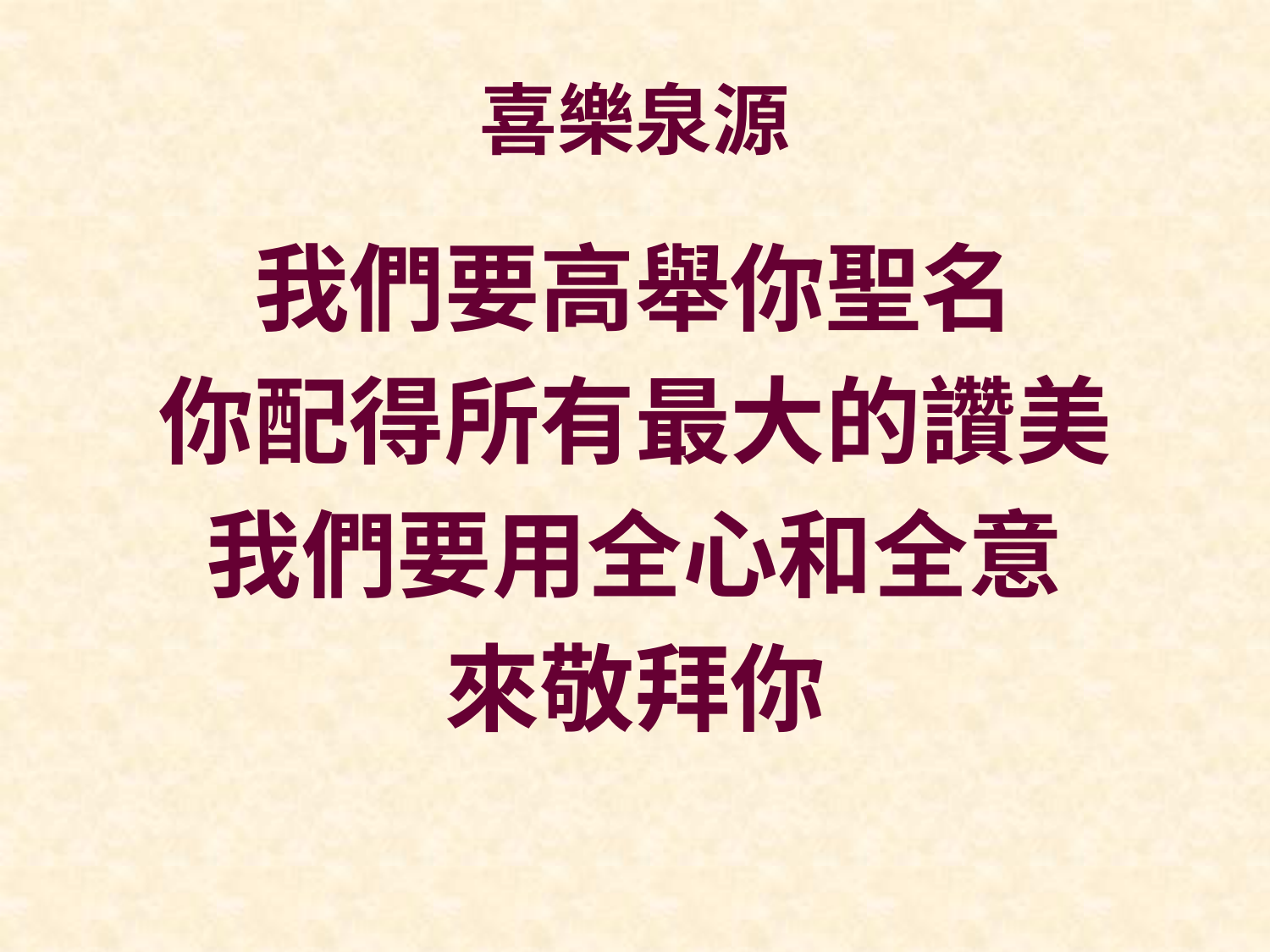

# 喜樂泉源
我們要高舉你聖名
你配得所有最大的讚美
我們要用全心和全意
來敬拜你